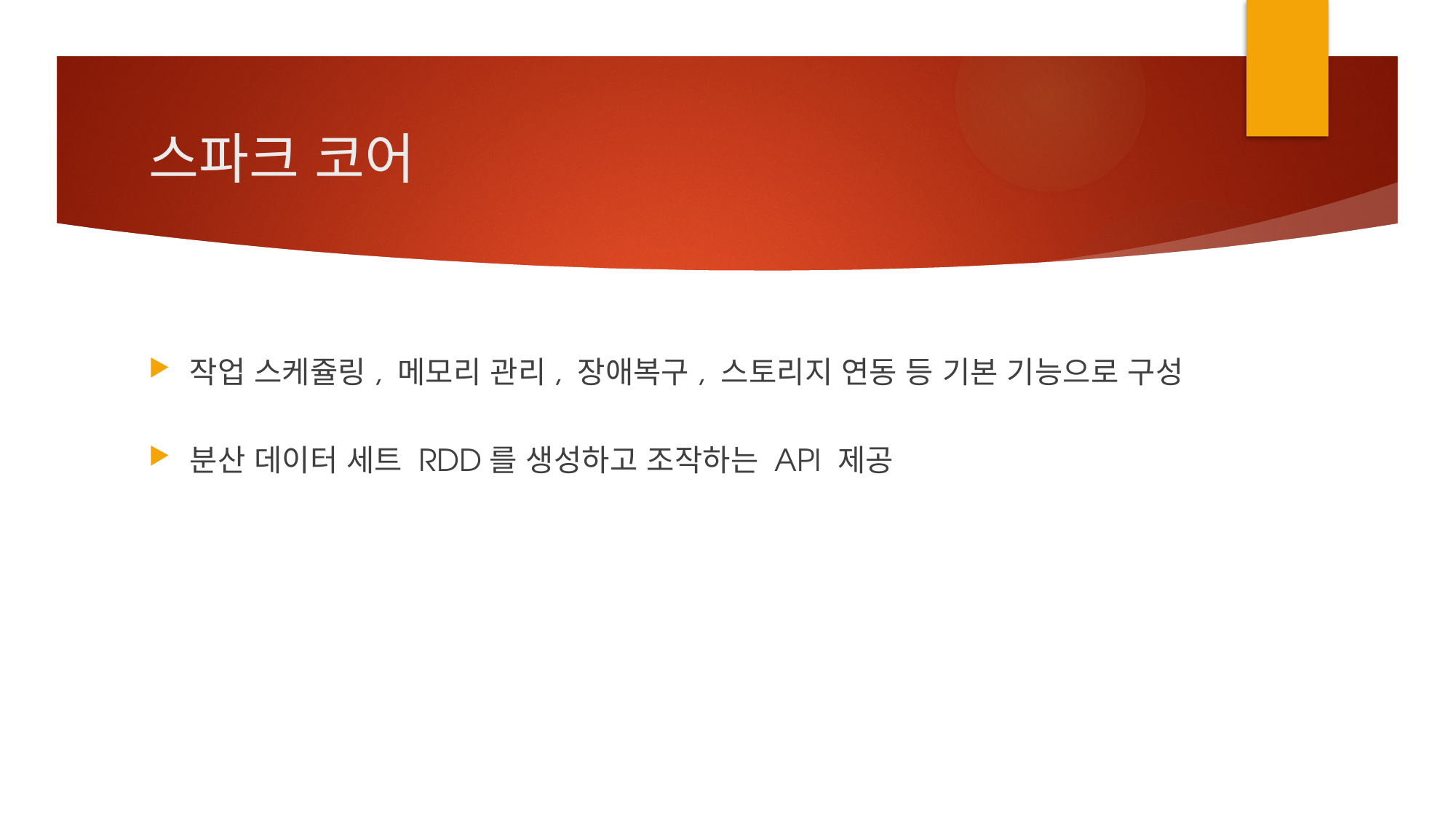

# 스파크 코어
작업 스케쥴링, 메모리 관리, 장애복구, 스토리지 연동 등 기본 기능으로 구성
분산 데이터 세트 RDD를 생성하고 조작하는 API 제공